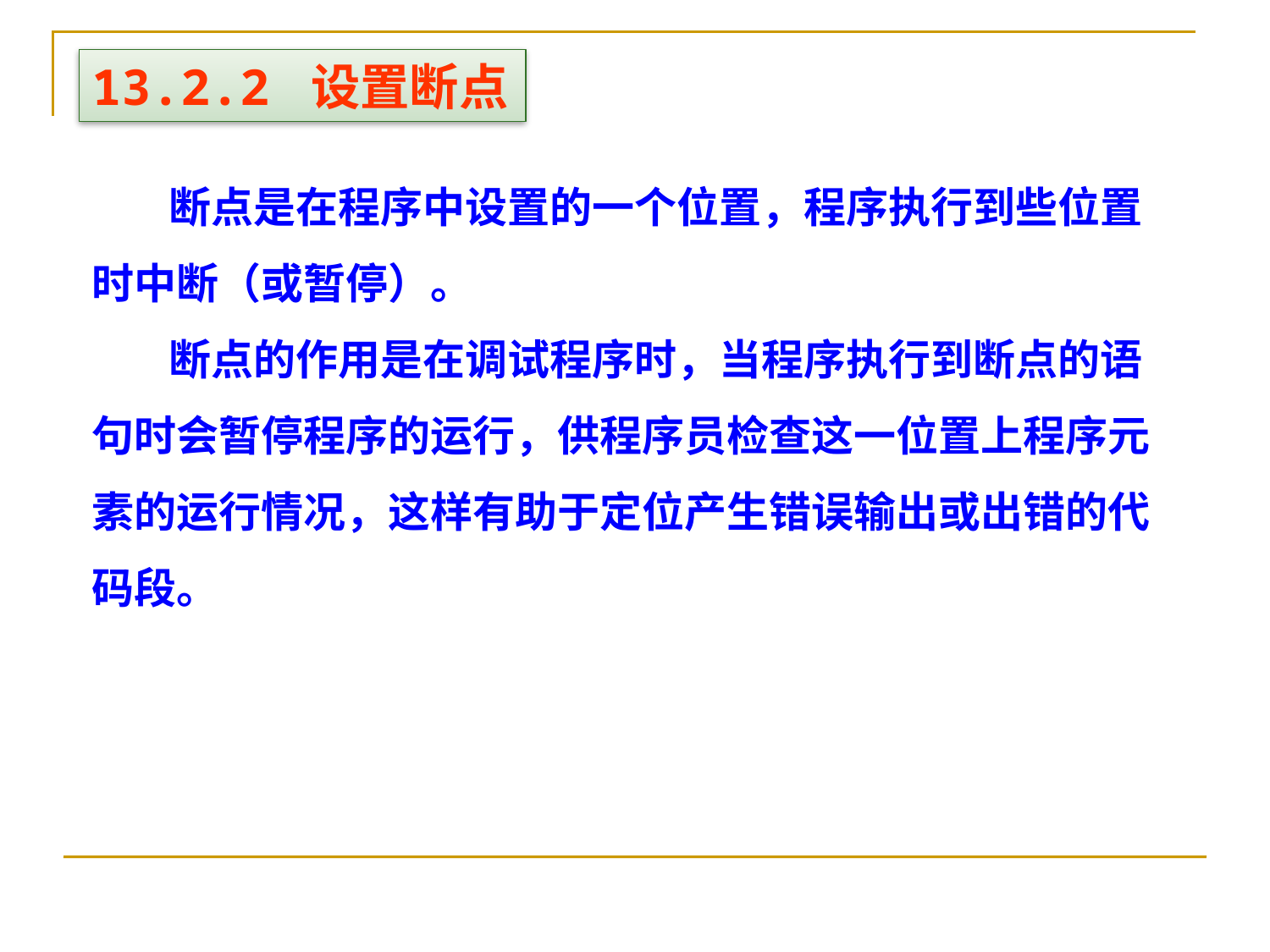

13.2.2 设置断点
       断点是在程序中设置的一个位置，程序执行到些位置时中断（或暂停）。
       断点的作用是在调试程序时，当程序执行到断点的语句时会暂停程序的运行，供程序员检查这一位置上程序元素的运行情况，这样有助于定位产生错误输出或出错的代码段。